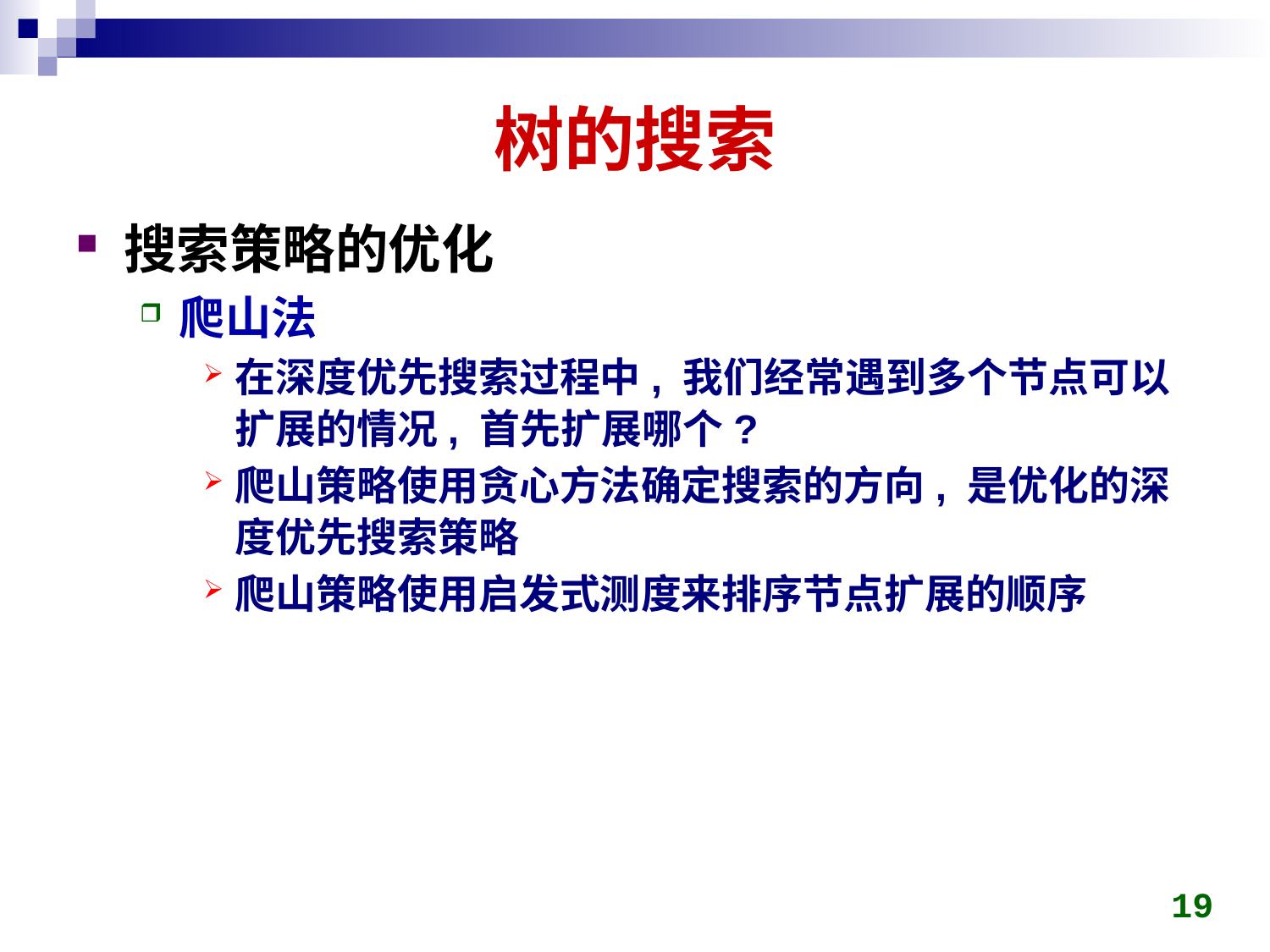

# 树的搜索
搜索策略的优化
爬山法
在深度优先搜索过程中, 我们经常遇到多个节点可以扩展的情况, 首先扩展哪个?
爬山策略使用贪心方法确定搜索的方向, 是优化的深度优先搜索策略
爬山策略使用启发式测度来排序节点扩展的顺序
19